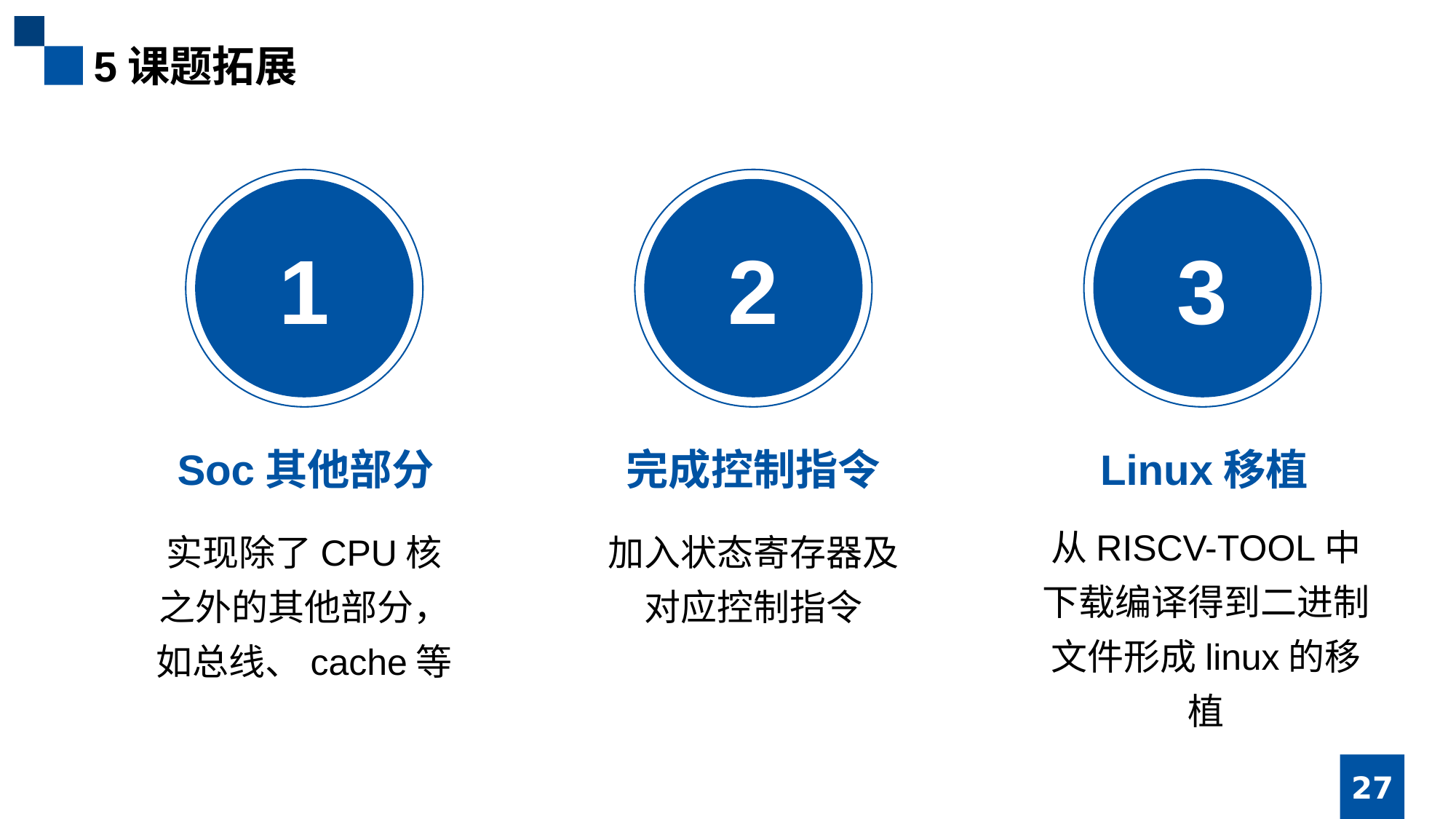

5课题拓展

1

2

3
Soc其他部分
完成控制指令
Linux移植
从RISCV-TOOL中下载编译得到二进制文件形成linux的移植
实现除了CPU核之外的其他部分，如总线、cache等
加入状态寄存器及对应控制指令
27